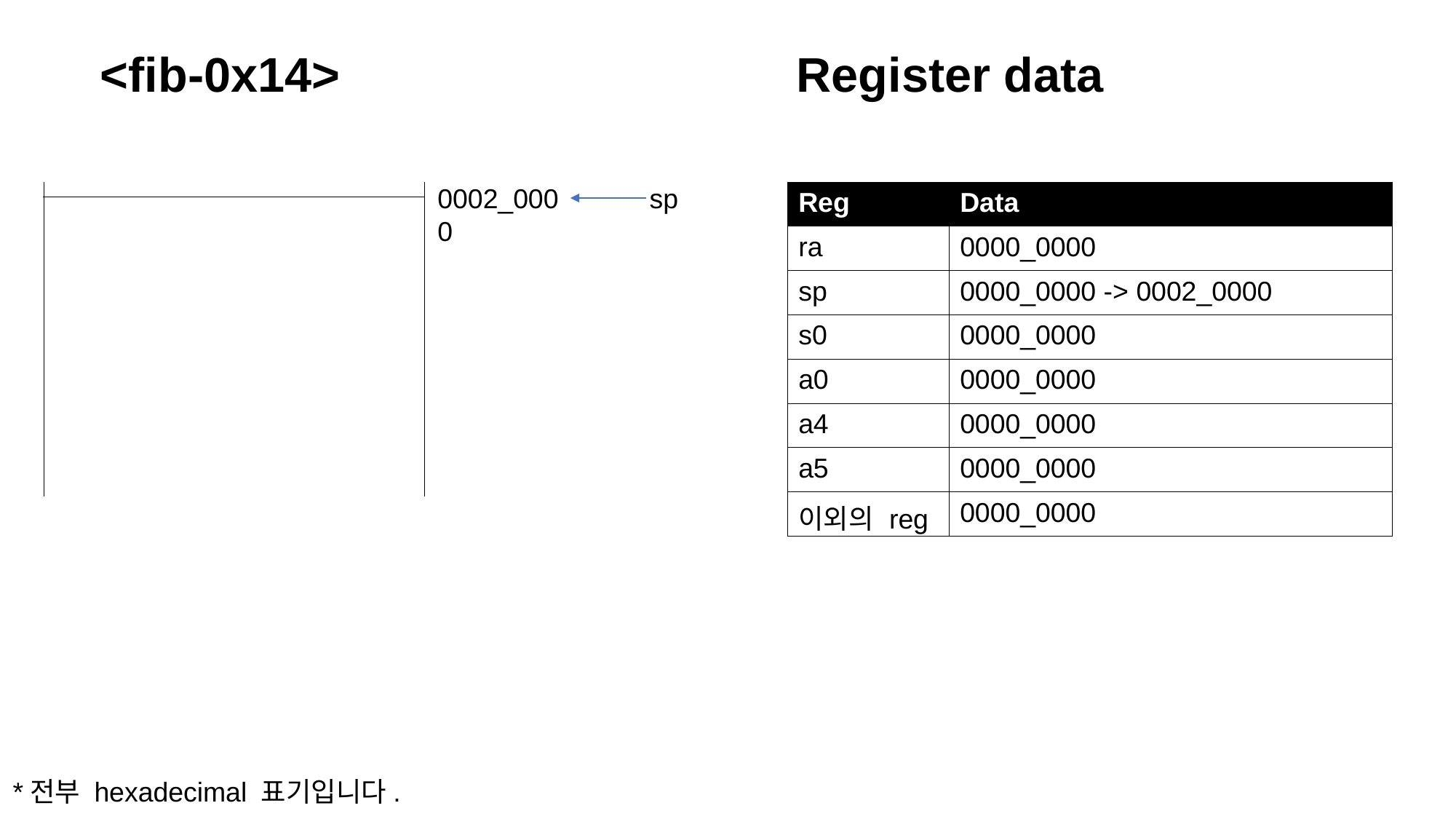

<fib-0x14>
Register data
0002_0000
sp
| Reg | Data |
| --- | --- |
| ra | 0000\_0000 |
| sp | 0000\_0000 -> 0002\_0000 |
| s0 | 0000\_0000 |
| a0 | 0000\_0000 |
| a4 | 0000\_0000 |
| a5 | 0000\_0000 |
| 이외의 reg | 0000\_0000 |
*전부 hexadecimal 표기입니다.